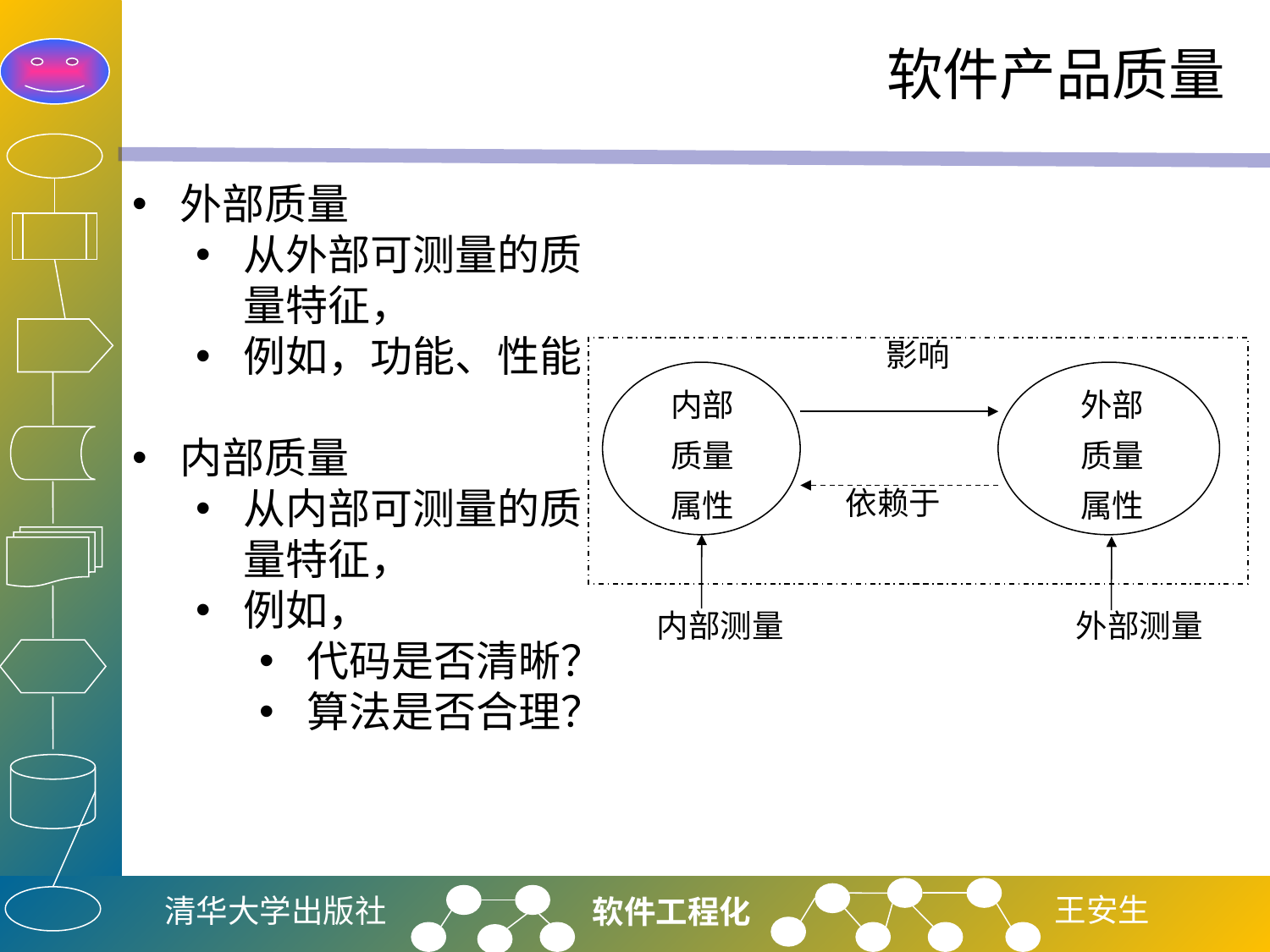

# 软件产品质量
外部质量
从外部可测量的质量特征，
例如，功能、性能

内部质量
从内部可测量的质量特征，
例如，
代码是否清晰？
算法是否合理？

影响
依赖于
内部
质量
属性
外部
质量
属性
内部测量
外部测量